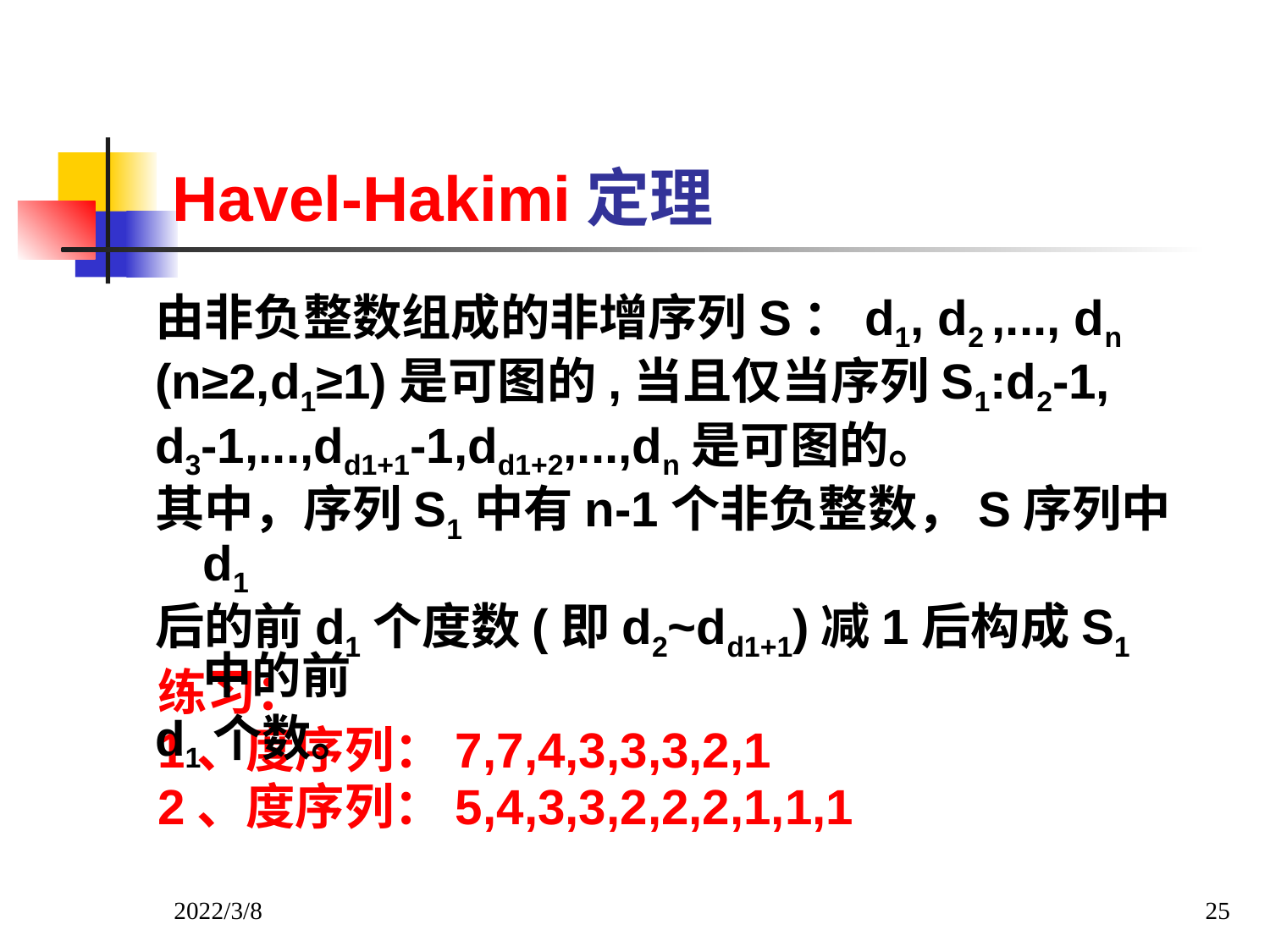

# Havel-Hakimi定理
由非负整数组成的非增序列S：d1, d2 ,..., dn
(n≥2,d1≥1)是可图的,当且仅当序列S1:d2-1,
d3-1,...,dd1+1-1,dd1+2,...,dn是可图的。
其中，序列S1中有n-1个非负整数，S序列中d1
后的前d1个度数(即d2~dd1+1)减1后构成S1中的前
d1个数。
练习：
1、度序列：7,7,4,3,3,3,2,1
2、度序列：5,4,3,3,2,2,2,1,1,1
2022/3/8
25